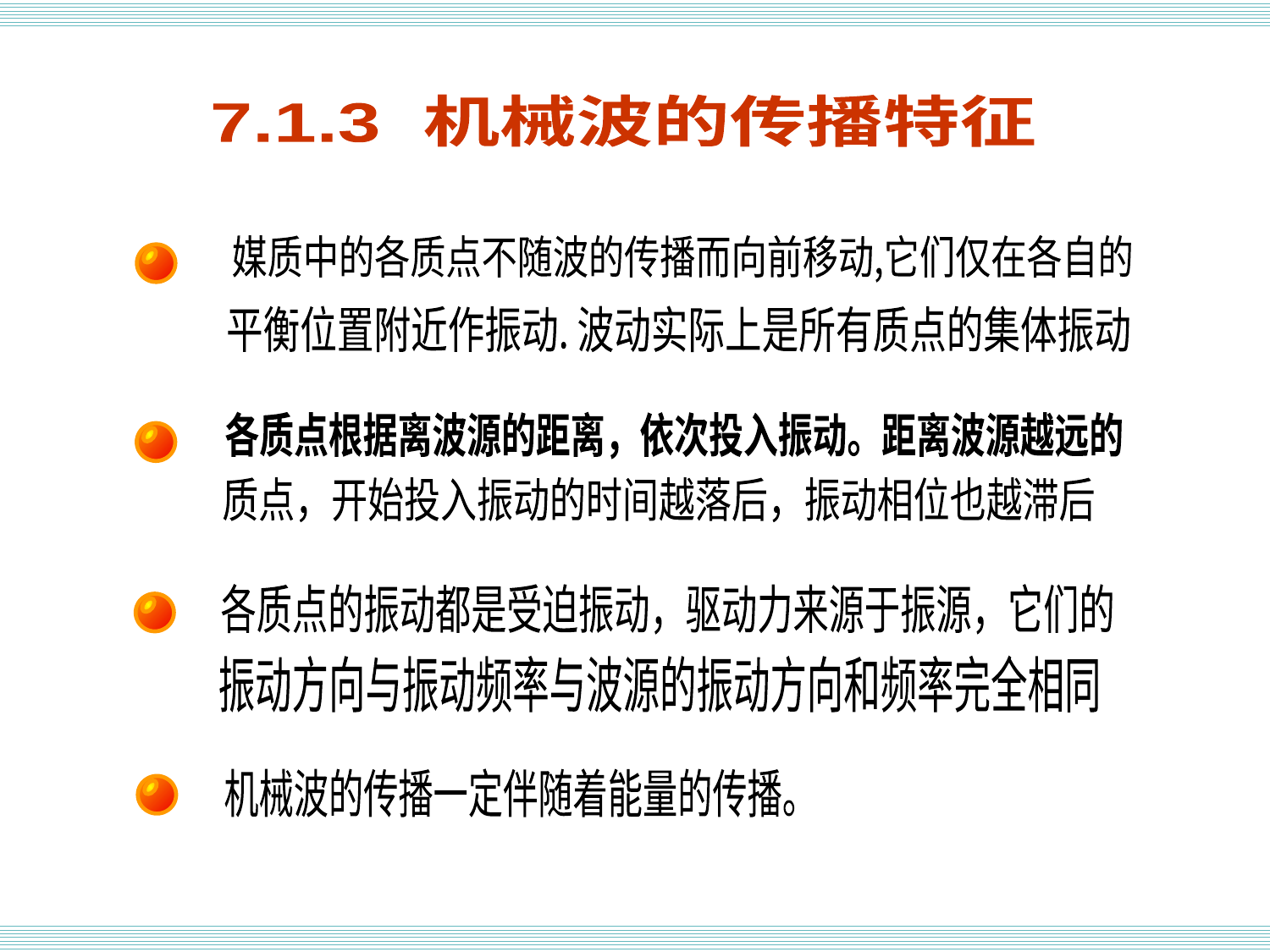

机械波传播特征
7.1.3  机械波的传播特征
媒质中的各质点不随波的传播而向前移动,它们仅在各自的

平衡位置附近作振动. 波动实际上是所有质点的集体振动
各质点根据离波源的距离，依次投入振动。距离波源越远的

质点，开始投入振动的时间越落后，振动相位也越滞后
各质点的振动都是受迫振动，驱动力来源于振源，它们的

振动方向与振动频率与波源的振动方向和频率完全相同
机械波的传播一定伴随着能量的传播。